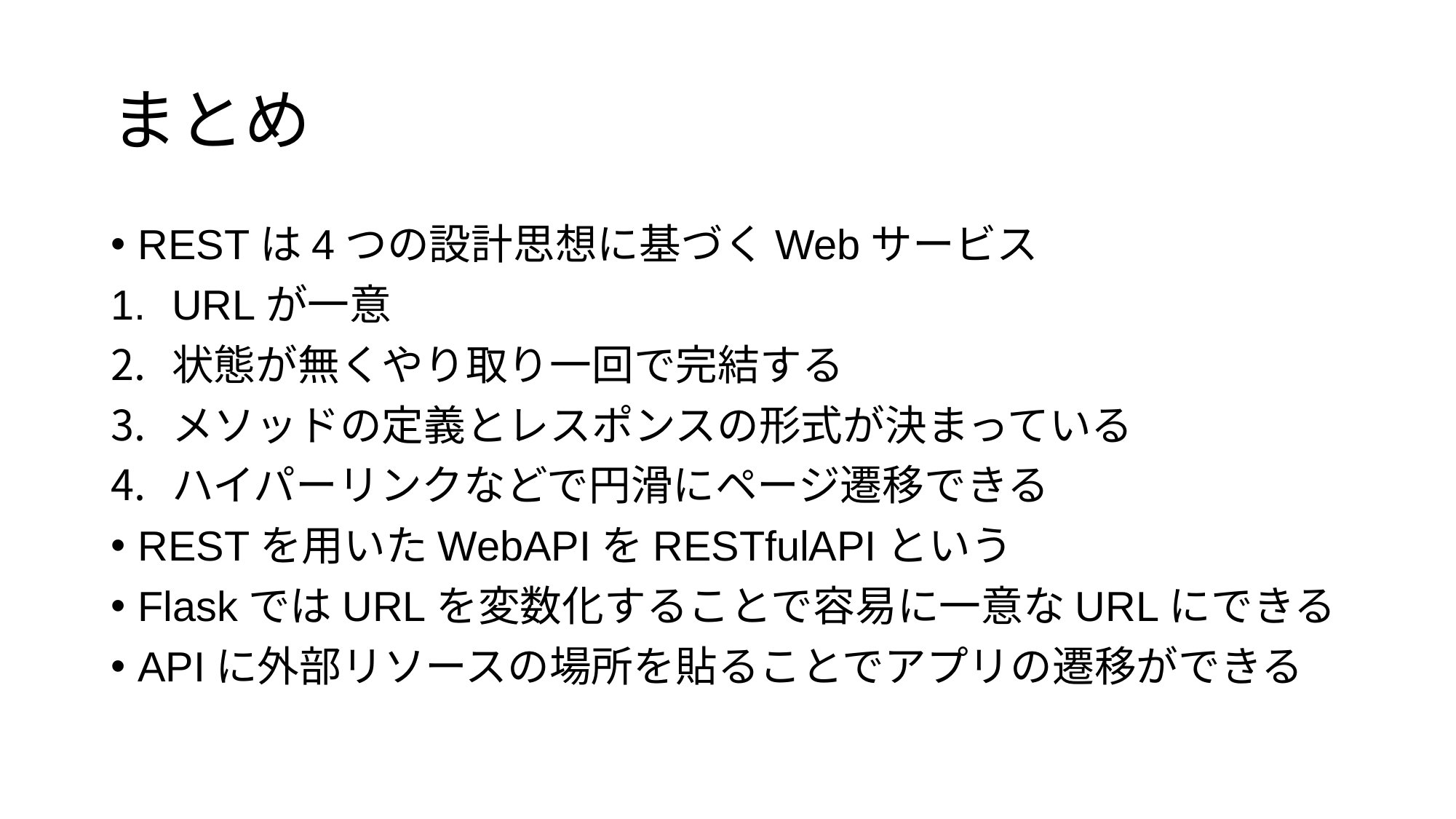

# まとめ
RESTは4つの設計思想に基づくWebサービス
URLが一意
状態が無くやり取り一回で完結する
メソッドの定義とレスポンスの形式が決まっている
ハイパーリンクなどで円滑にページ遷移できる
RESTを用いたWebAPIをRESTfulAPIという
FlaskではURLを変数化することで容易に一意なURLにできる
APIに外部リソースの場所を貼ることでアプリの遷移ができる